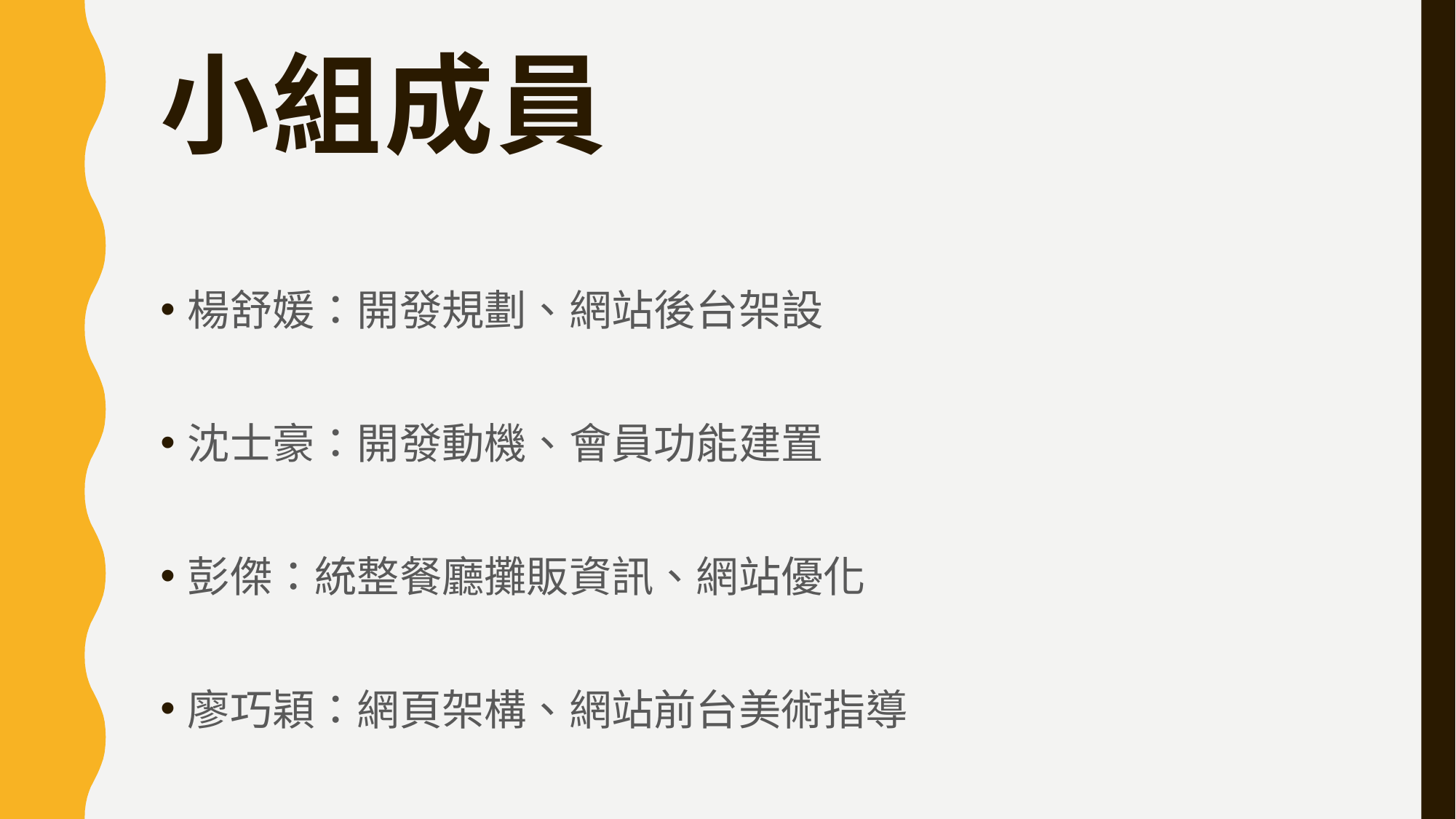

# 小組成員
楊舒媛：開發規劃、網站後台架設

沈士豪：開發動機、會員功能建置

彭傑：統整餐廳攤販資訊、網站優化

廖巧穎：網頁架構、網站前台美術指導